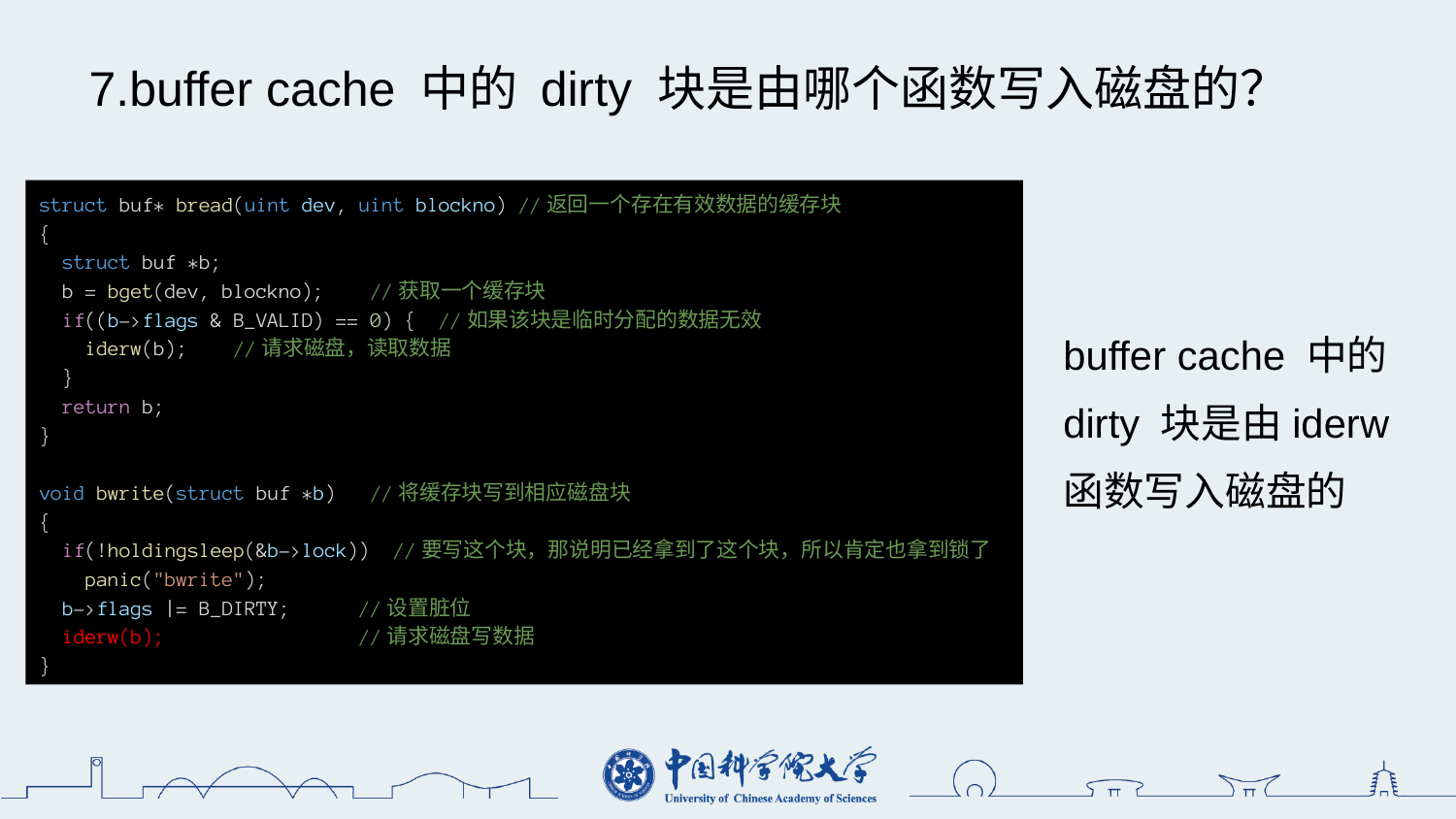

7.buffer cache 中的 dirty 块是由哪个函数写入磁盘的？
struct buf* bread(uint dev, uint blockno) //返回一个存在有效数据的缓存块
{
  struct buf *b;
  b = bget(dev, blockno);    //获取一个缓存块
  if((b->flags & B_VALID) == 0) {  //如果该块是临时分配的数据无效
    iderw(b);    //请求磁盘，读取数据
  }
  return b;
}

void bwrite(struct buf *b)   //将缓存块写到相应磁盘块
{
  if(!holdingsleep(&b->lock))  //要写这个块，那说明已经拿到了这个块，所以肯定也拿到锁了
    panic("bwrite");
  b->flags |= B_DIRTY;      //设置脏位
  iderw(b);                 //请求磁盘写数据
}
buffer cache 中的 dirty 块是由iderw函数写入磁盘的